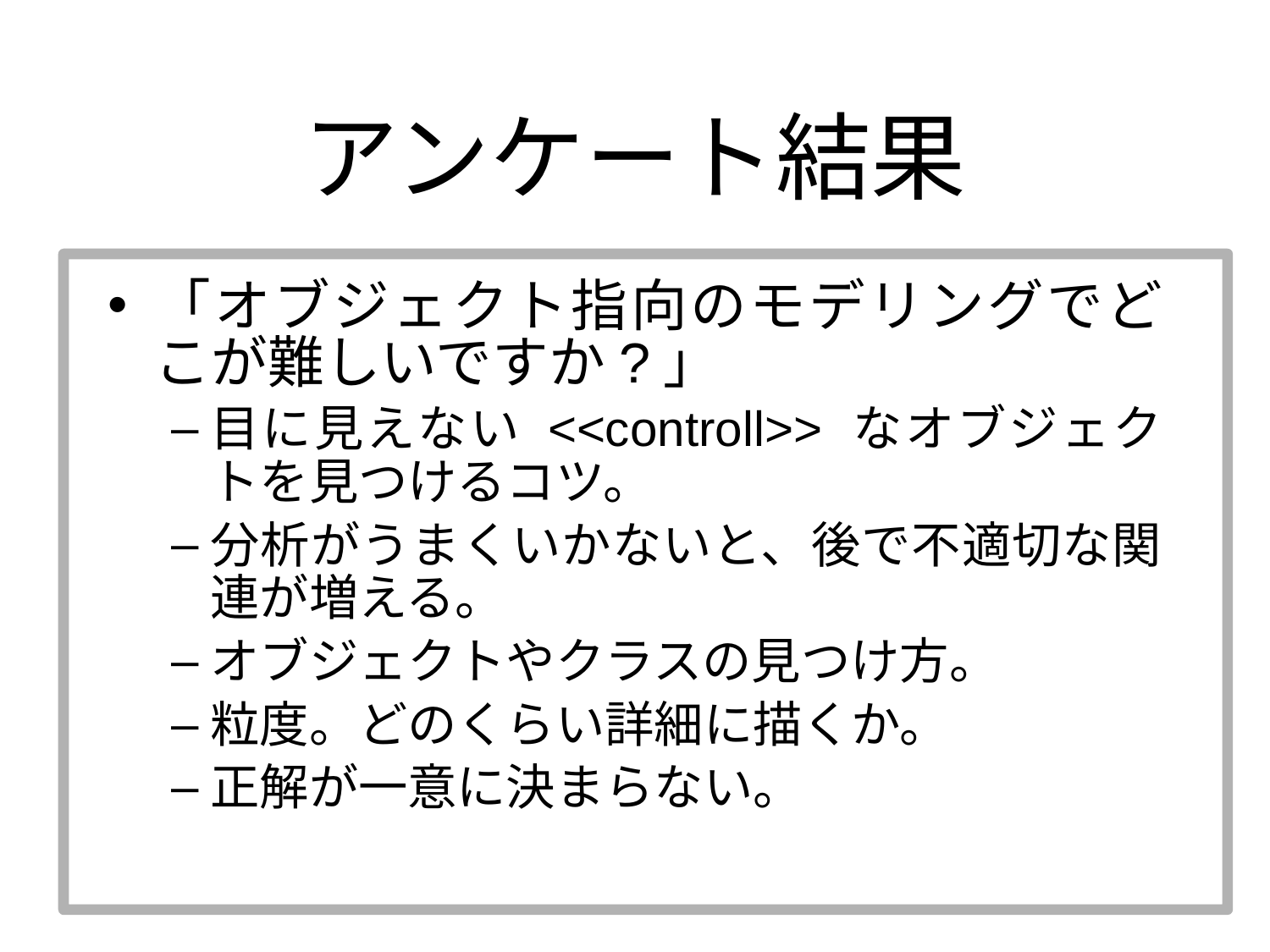

# アンケート結果

「オブジェクト指向のモデリングでどこが難しいですか?」
目に見えない <<controll>> なオブジェクトを見つけるコツ。
分析がうまくいかないと、後で不適切な関連が増える。
オブジェクトやクラスの見つけ方。
粒度。どのくらい詳細に描くか。
正解が一意に決まらない。